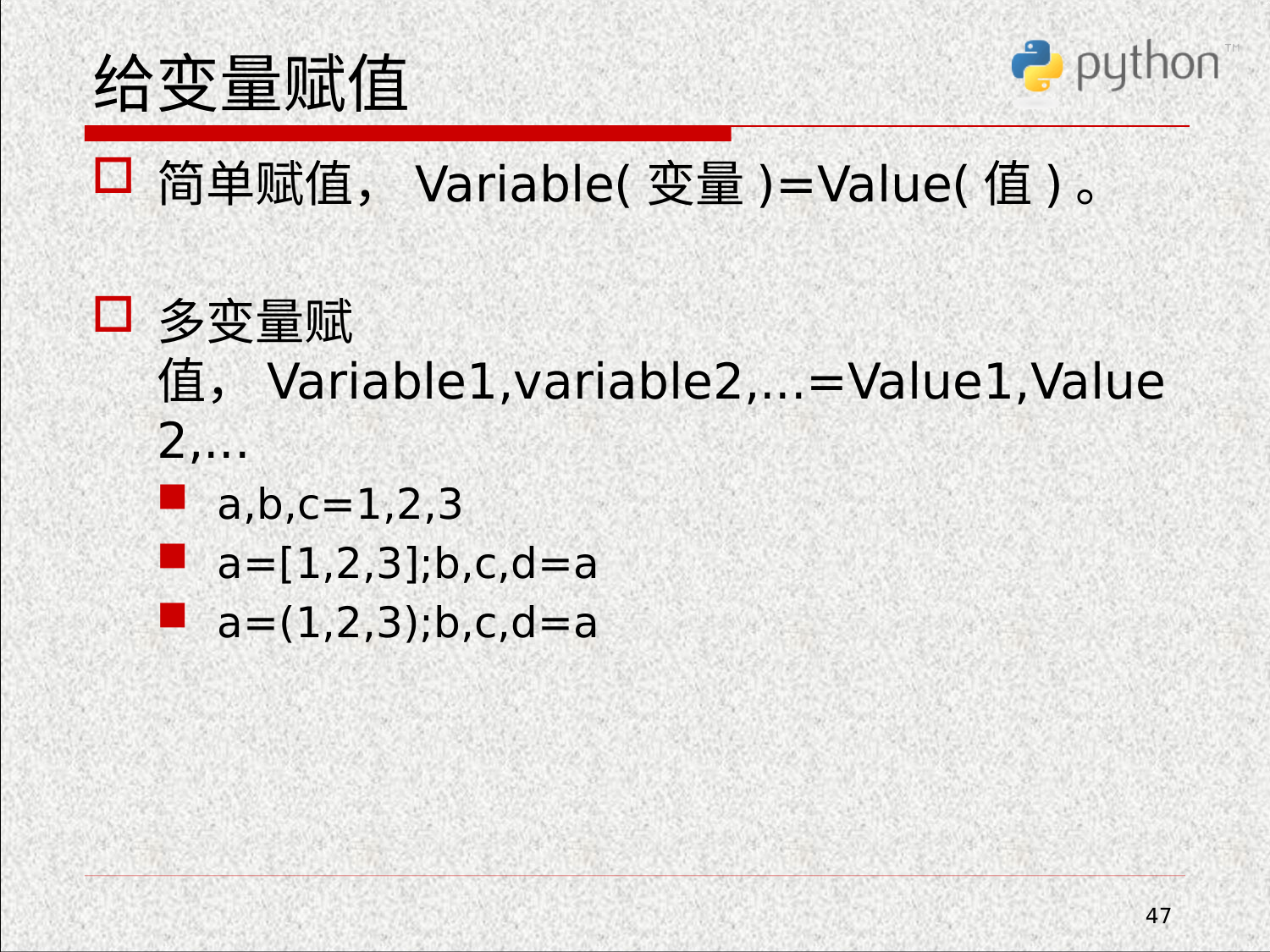

# 给变量赋值
简单赋值，Variable(变量)=Value(值)。

多变量赋值，Variable1,variable2,...=Value1,Value2,...
a,b,c=1,2,3
a=[1,2,3];b,c,d=a
a=(1,2,3);b,c,d=a

47